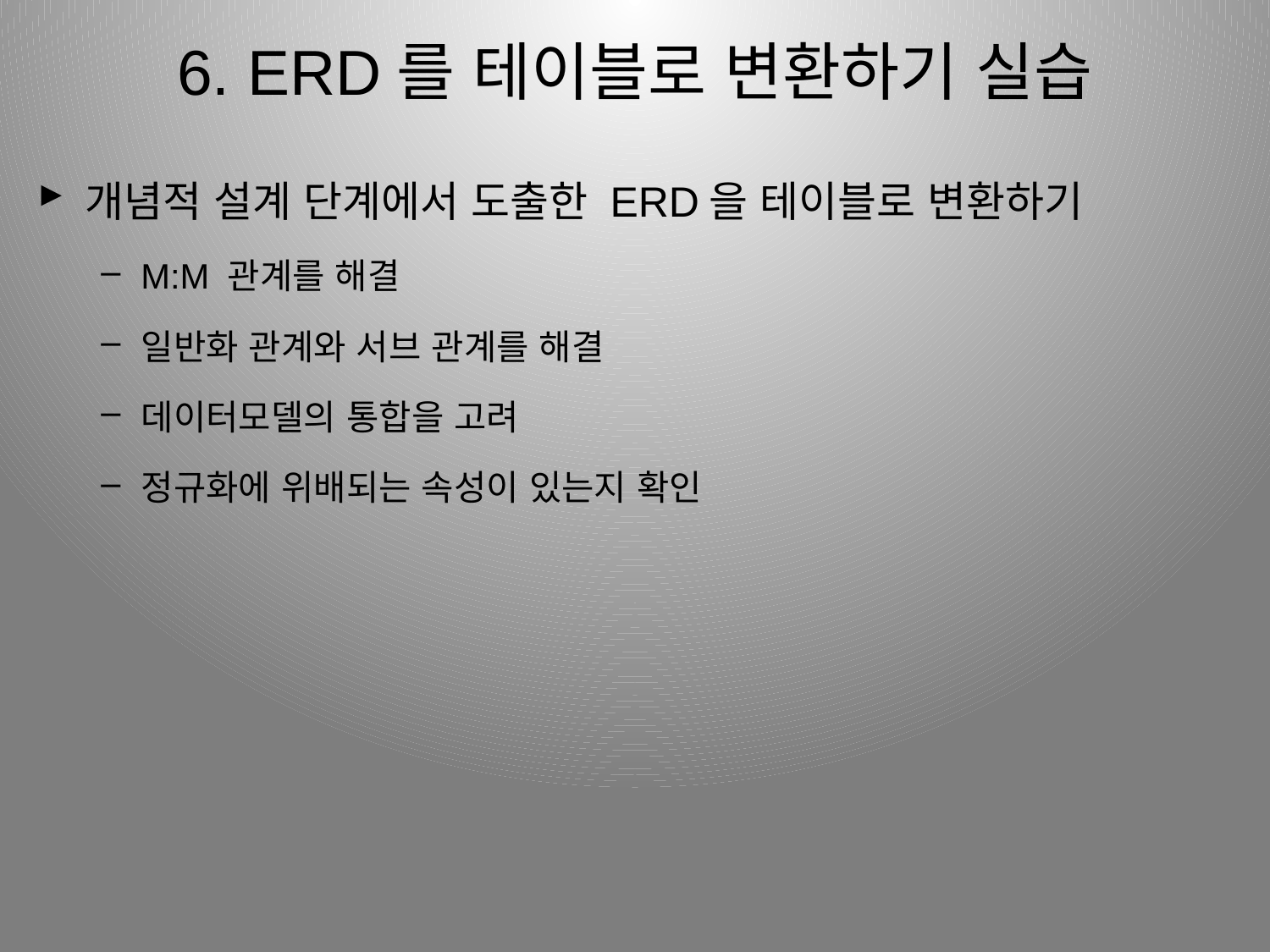

# 6. ERD를 테이블로 변환하기 실습
개념적 설계 단계에서 도출한 ERD을 테이블로 변환하기
M:M 관계를 해결
일반화 관계와 서브 관계를 해결
데이터모델의 통합을 고려
정규화에 위배되는 속성이 있는지 확인